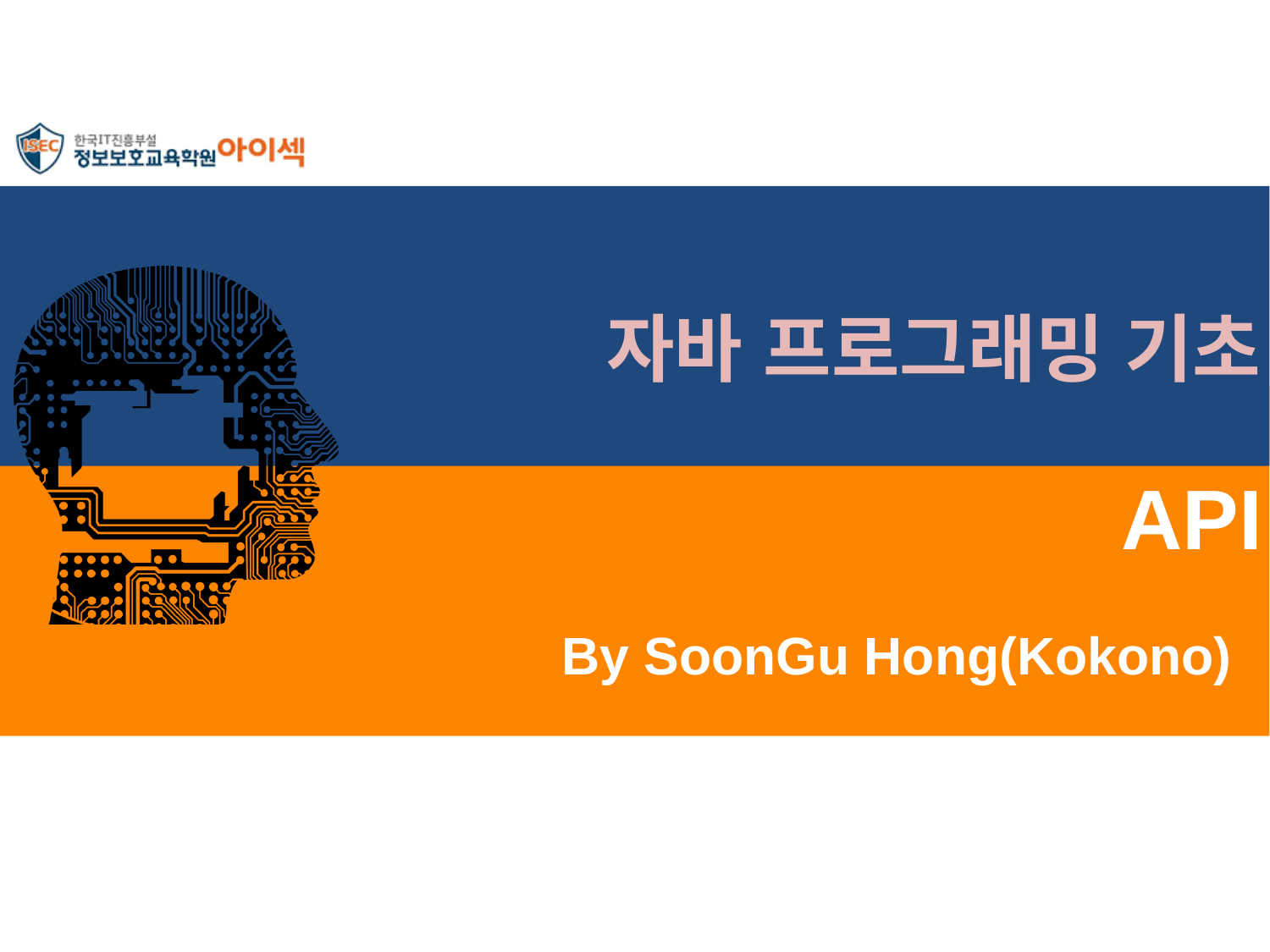

자바 프로그래밍 기초
# API
By SoonGu Hong(Kokono)